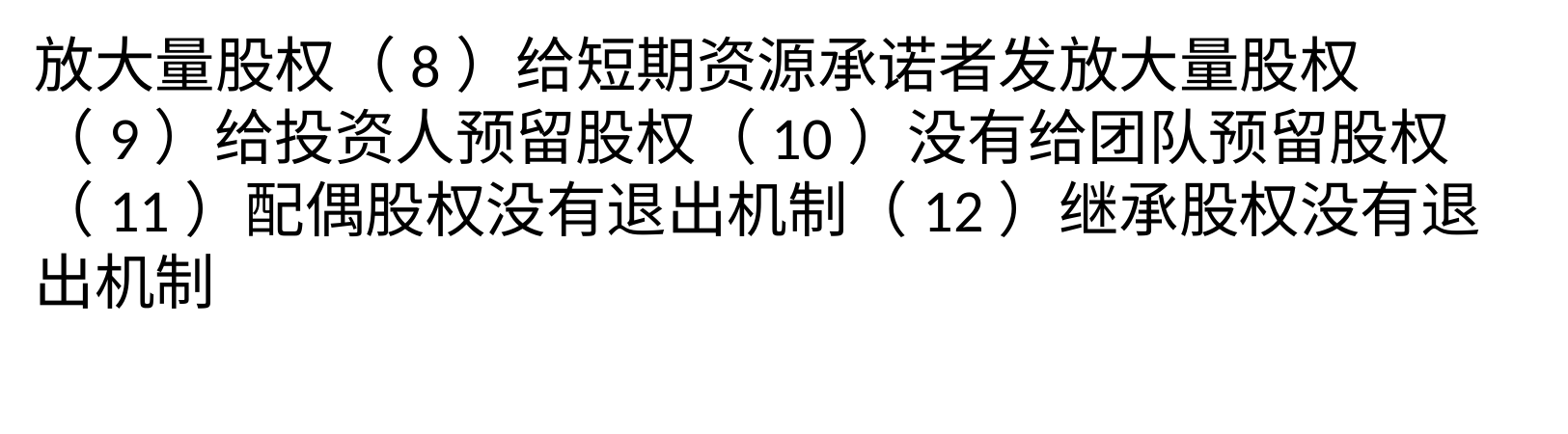

放大量股权（8）给短期资源承诺者发放大量股权（9）给投资人预留股权（10）没有给团队预留股权（11）配偶股权没有退出机制（12）继承股权没有退出机制